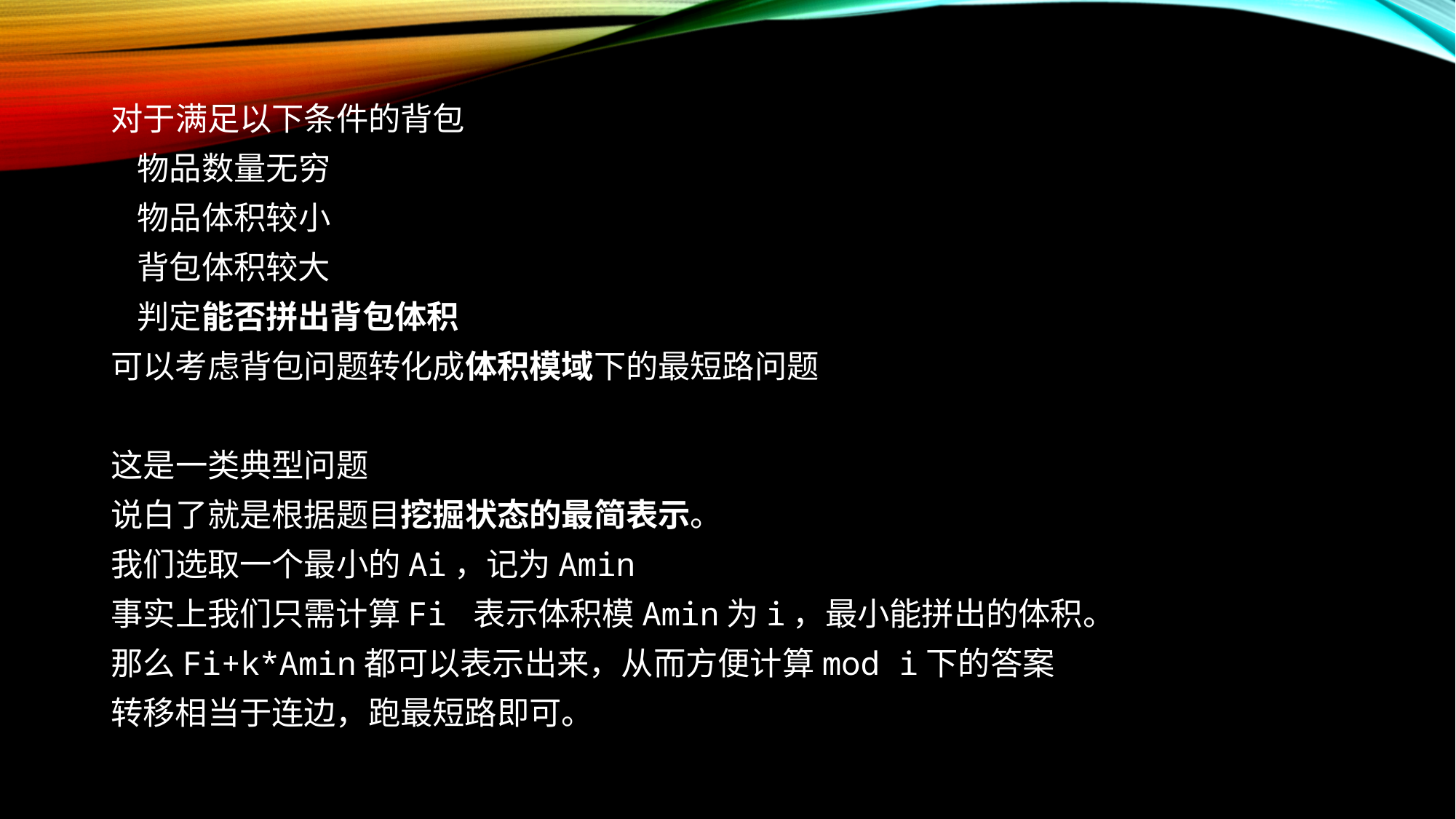

对于满足以下条件的背包
	物品数量无穷
	物品体积较小
	背包体积较大
	判定能否拼出背包体积
可以考虑背包问题转化成体积模域下的最短路问题

这是一类典型问题
说白了就是根据题目挖掘状态的最简表示。
我们选取一个最小的Ai，记为Amin
事实上我们只需计算Fi 表示体积模Amin为i，最小能拼出的体积。
那么Fi+k*Amin都可以表示出来，从而方便计算mod i下的答案
转移相当于连边，跑最短路即可。